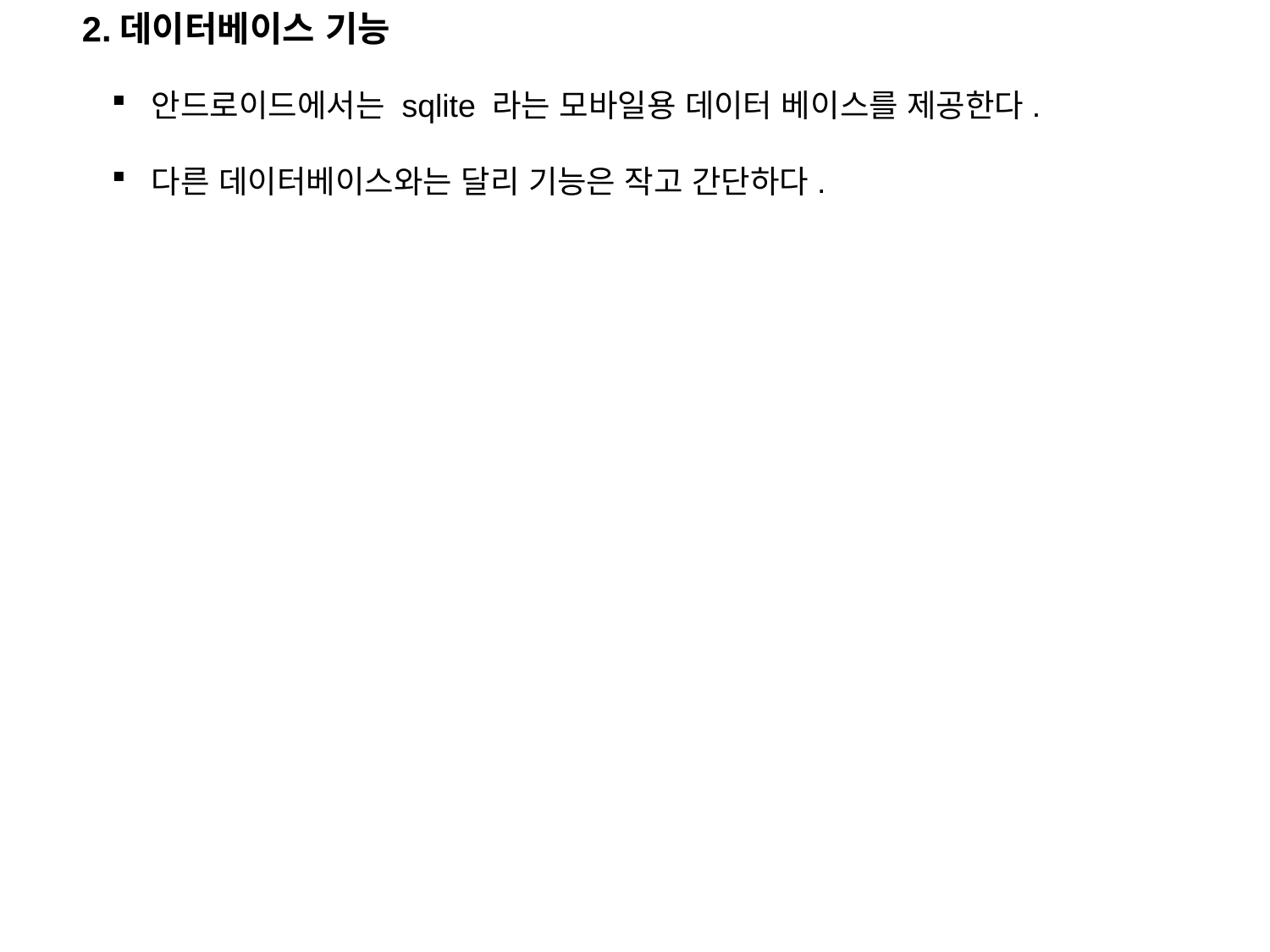

2.데이터베이스 기능
  안드로이드에서는 sqlite 라는 모바일용 데이터 베이스를 제공한다.

  다른 데이터베이스와는 달리 기능은 작고 간단하다.